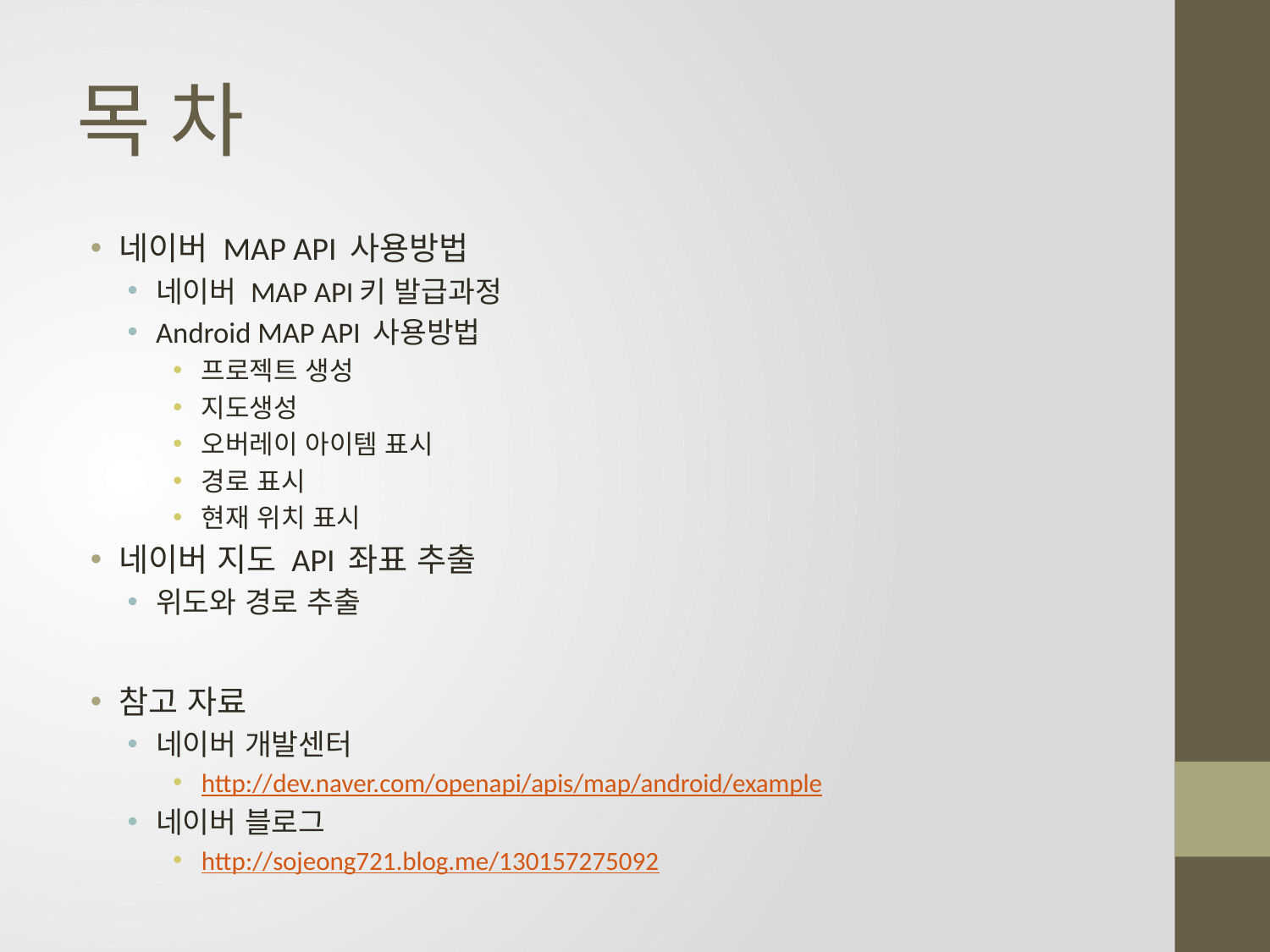

# 목 차
네이버 MAP API 사용방법
네이버 MAP API키 발급과정
Android MAP API 사용방법
프로젝트 생성
지도생성
오버레이 아이템 표시
경로 표시
현재 위치 표시
네이버 지도 API 좌표 추출
위도와 경로 추출

참고 자료
네이버 개발센터
http://dev.naver.com/openapi/apis/map/android/example
네이버 블로그
http://sojeong721.blog.me/130157275092